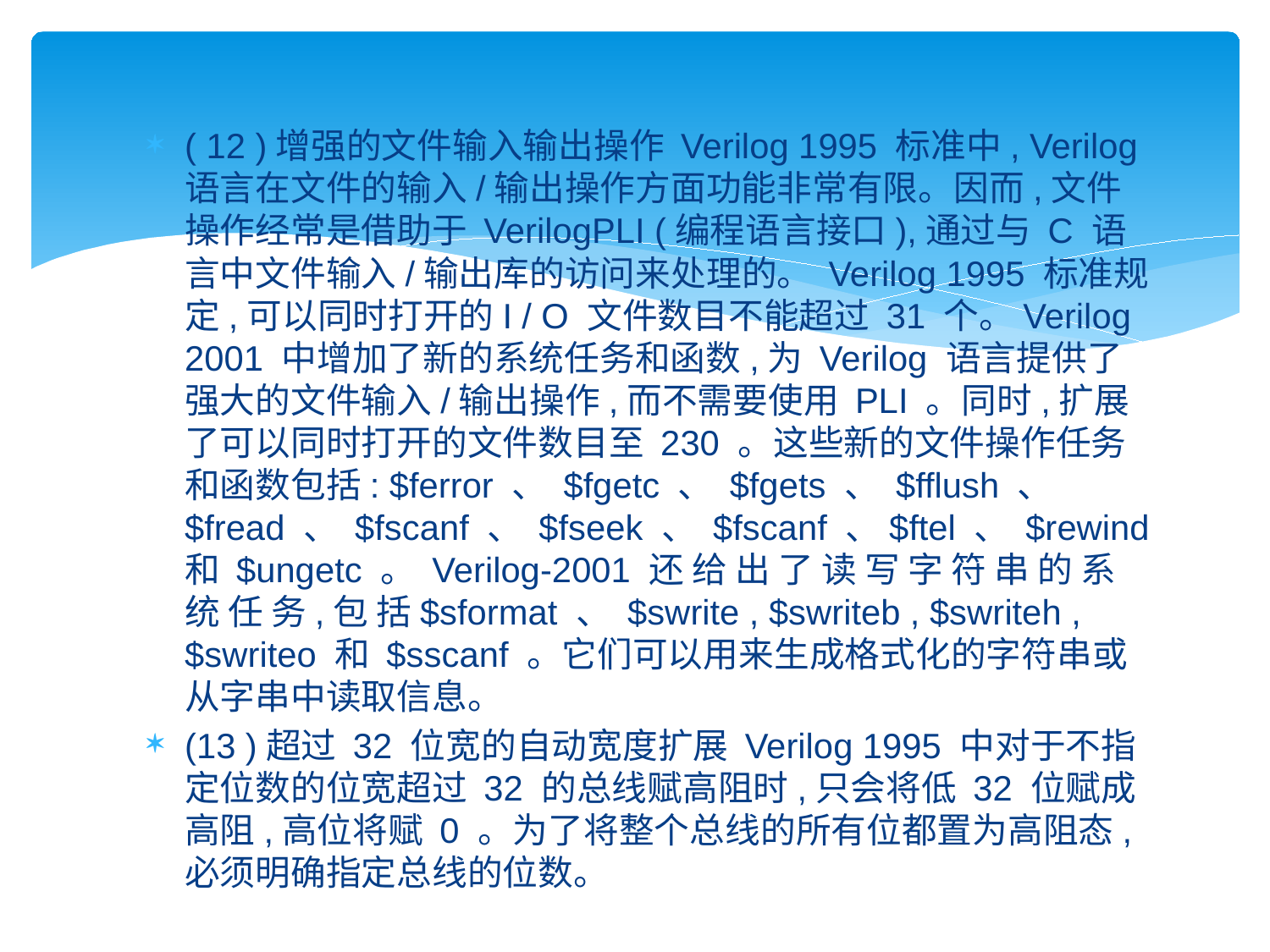

#
( 12 )增强的文件输入输出操作 Verilog 1995 标准中, Verilog 语言在文件的输入/输出操作方面功能非常有限。因而,文件操作经常是借助于 VerilogPLI (编程语言接口),通过与 C 语言中文件输入/输出库的访问来处理的。 Verilog 1995 标准规定,可以同时打开的I / O 文件数目不能超过 31 个。Verilog 2001 中增加了新的系统任务和函数,为 Verilog 语言提供了强大的文件输入/输出操作,而不需要使用 PLI 。同时,扩展了可以同时打开的文件数目至 230 。这些新的文件操作任务和函数包括: $ferror 、 $fgetc 、 $fgets 、 $fflush 、 $fread 、 $fscanf 、 $fseek 、 $fscanf 、$ftel 、 $rewind 和 $ungetc 。 Verilog-2001 还 给 出 了 读 写 字 符 串 的 系 统 任 务,包 括$sformat 、 $swrite , $swriteb , $swriteh , $swriteo 和 $sscanf 。它们可以用来生成格式化的字符串或从字串中读取信息。
(13 )超过 32 位宽的自动宽度扩展 Verilog 1995 中对于不指定位数的位宽超过 32 的总线赋高阻时,只会将低 32 位赋成高阻,高位将赋 0 。为了将整个总线的所有位都置为高阻态,必须明确指定总线的位数。